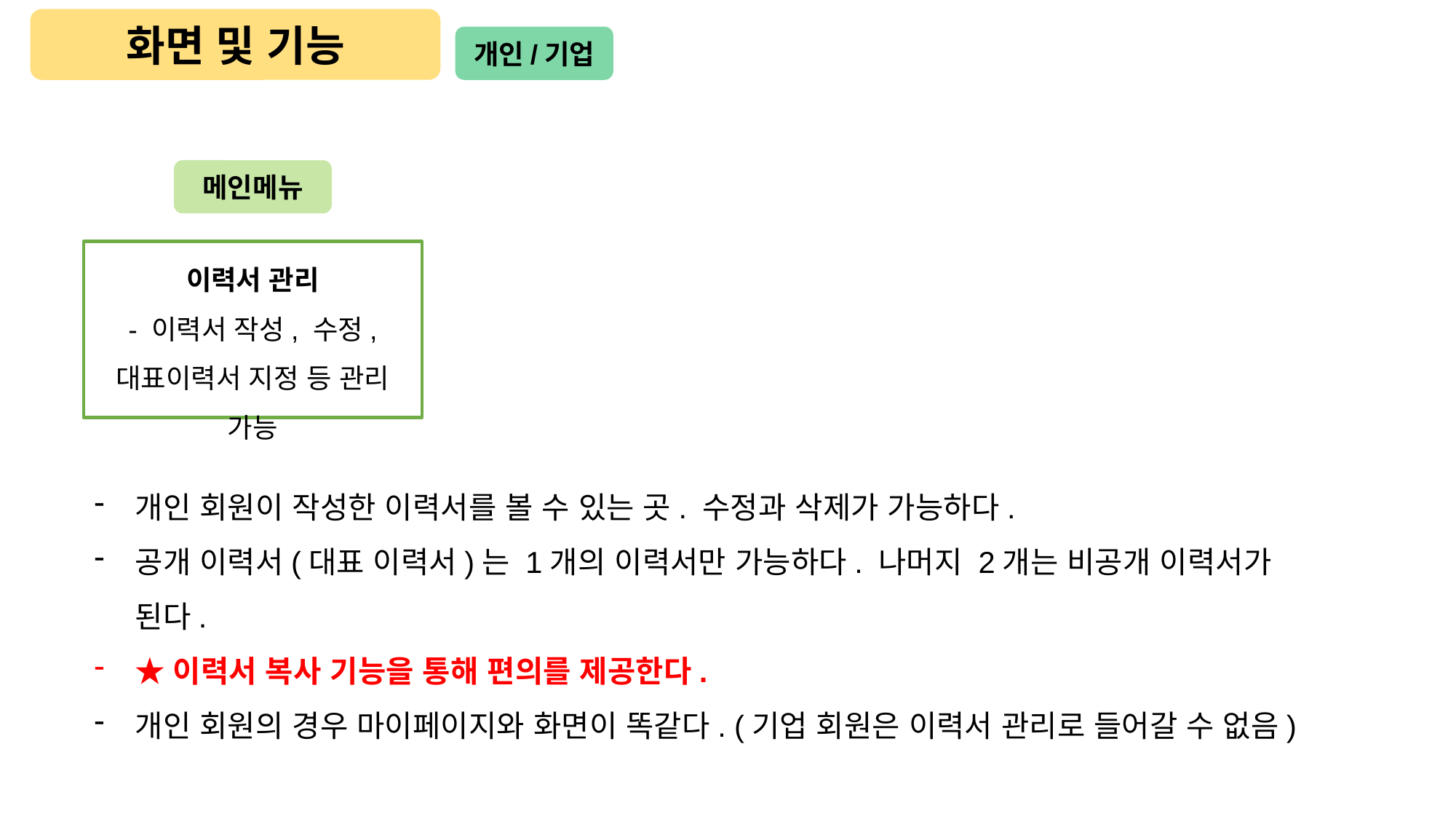

화면 및 기능
개인/기업
메인메뉴
이력서 관리
- 이력서 작성, 수정, 대표이력서 지정 등 관리 가능
개인 회원이 작성한 이력서를 볼 수 있는 곳. 수정과 삭제가 가능하다.
공개 이력서(대표 이력서)는 1개의 이력서만 가능하다. 나머지 2개는 비공개 이력서가 된다.
★이력서 복사 기능을 통해 편의를 제공한다.
개인 회원의 경우 마이페이지와 화면이 똑같다. (기업 회원은 이력서 관리로 들어갈 수 없음)